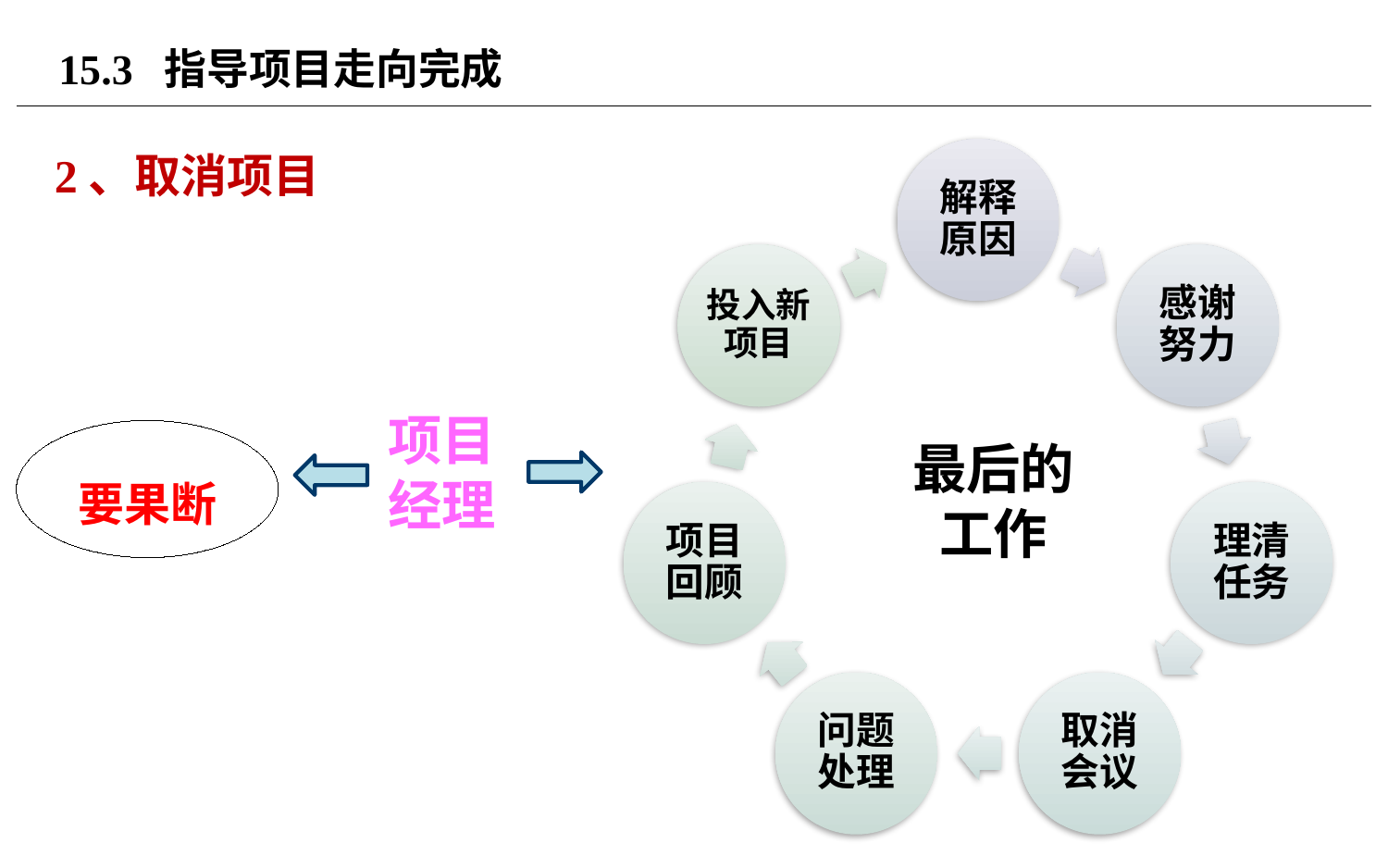

# 15.3  指导项目走向完成
2、取消项目
解释原因

感谢努力

理清任务

取消会议

问题处理

项目回顾

投入新项目

项目经理
要果断
最后的工作